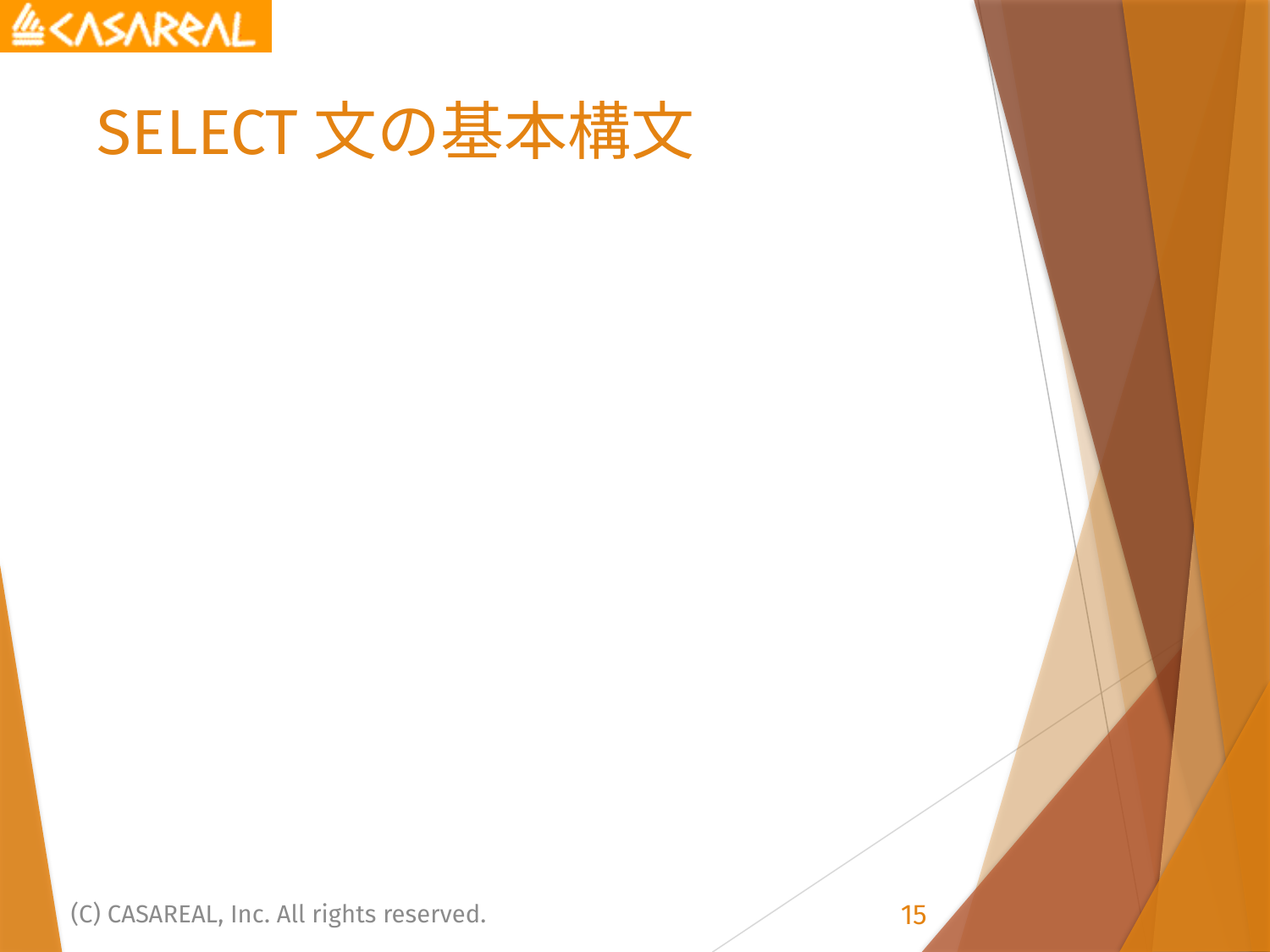

# SELECT文の基本構文

(C) CASAREAL, Inc. All rights reserved.
15